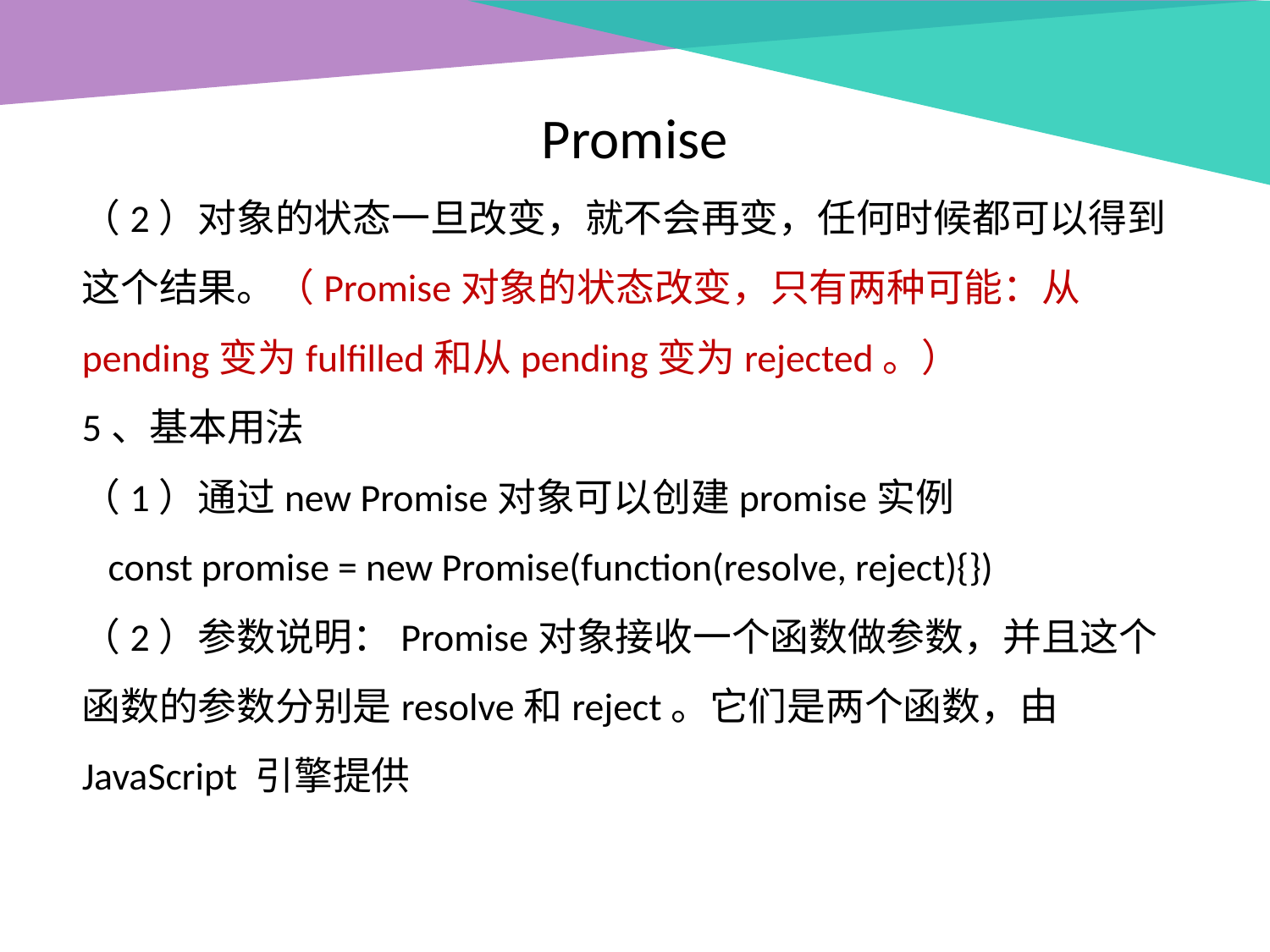

Promise
（2）对象的状态一旦改变，就不会再变，任何时候都可以得到这个结果。（Promise对象的状态改变，只有两种可能：从pending变为fulfilled和从pending变为rejected。）
5、基本用法
（1）通过new Promise对象可以创建promise实例
   const promise = new Promise(function(resolve, reject){})
（2）参数说明：Promise对象接收一个函数做参数，并且这个函数的参数分别是resolve和reject。它们是两个函数，由 JavaScript 引擎提供